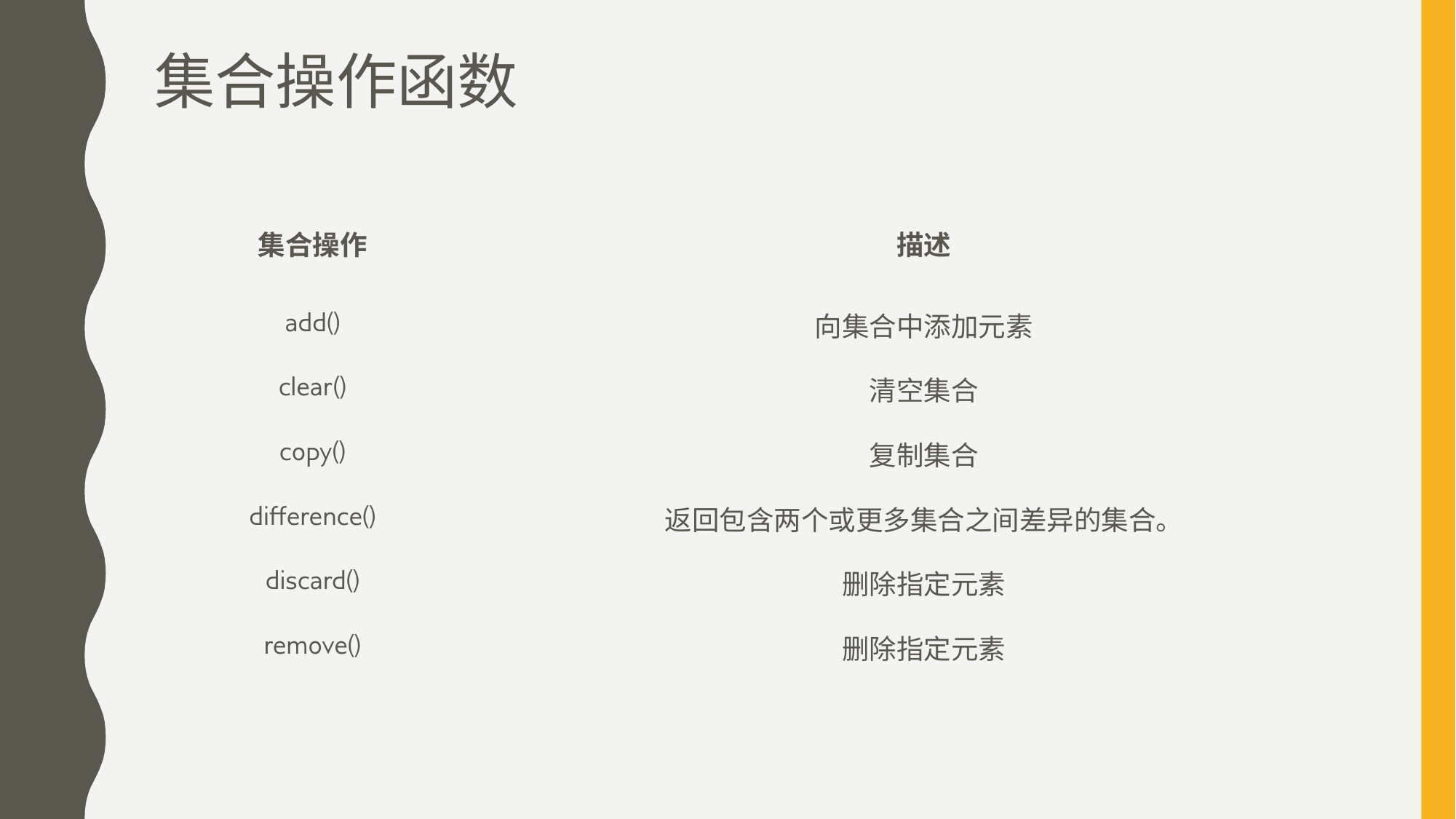

# 集合操作函数
| 集合操作 | 描述 |
| --- | --- |
| add() | 向集合中添加元素 |
| clear() | 清空集合 |
| copy() | 复制集合 |
| difference() | 返回包含两个或更多集合之间差异的集合。 |
| discard() | 删除指定元素 |
| remove() | 删除指定元素 |